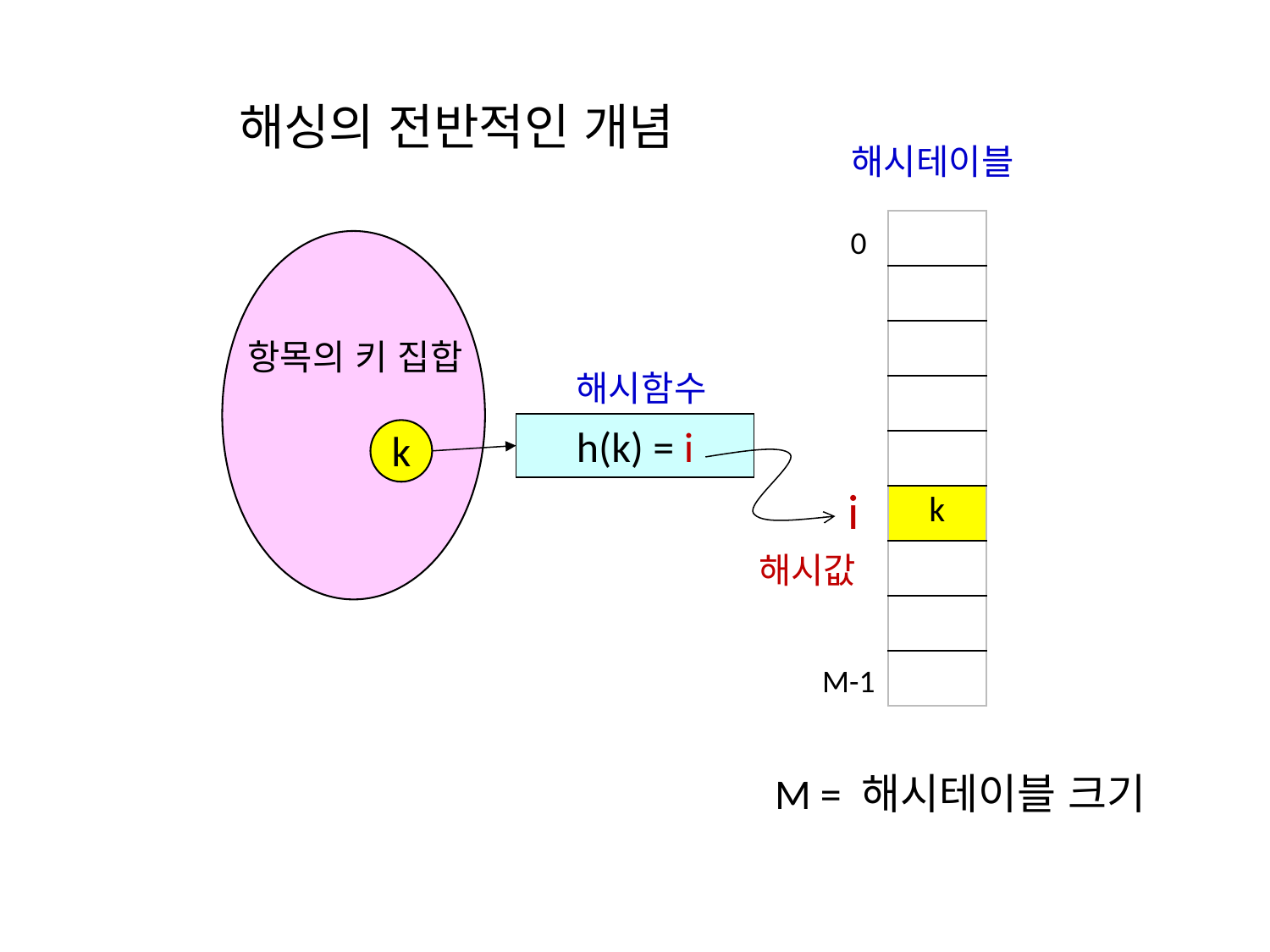

해싱의 전반적인 개념
해시테이블
|  |
| --- |
|  |
|  |
|  |
|  |
| k |
|  |
|  |
|  |
0

항목의 키 집합
해시함수
h(k) = i
k

i
해시값
M-1
 M = 해시테이블 크기